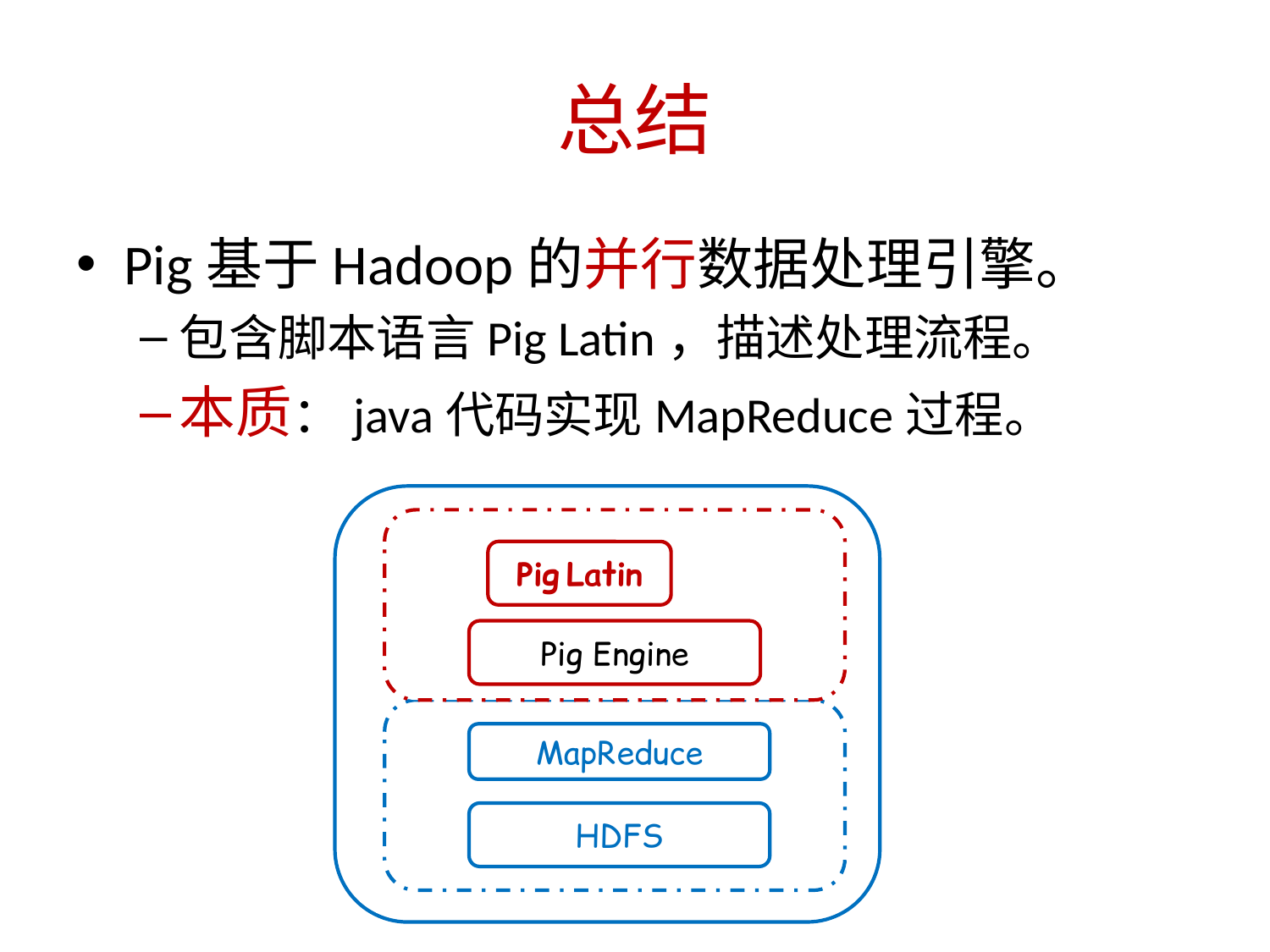

# 总结
Pig基于Hadoop的并行数据处理引擎。
包含脚本语言Pig Latin，描述处理流程。
本质：java代码实现MapReduce过程。

Pig Latin
Pig Engine

MapReduce
HDFS